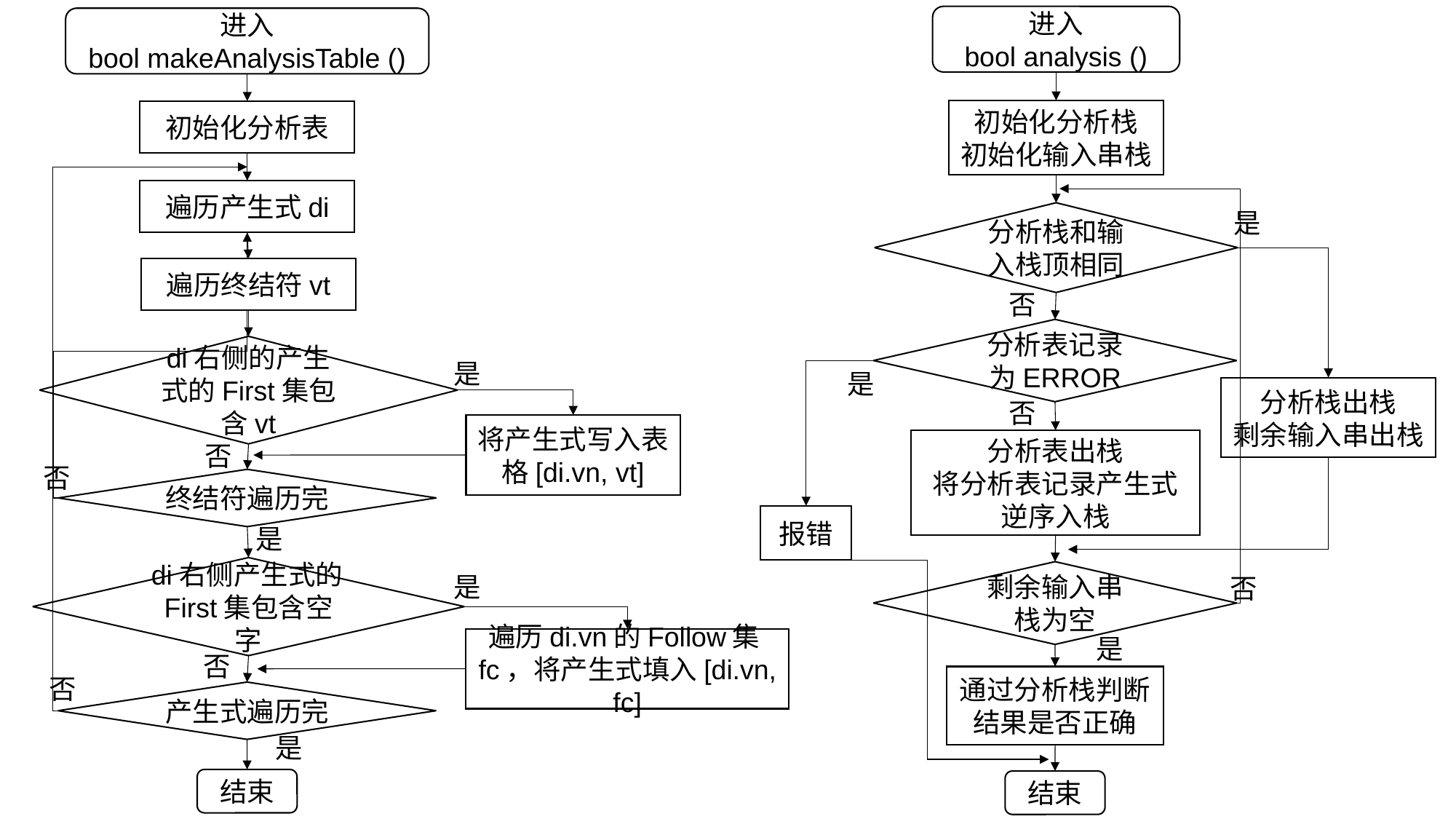

进入
bool analysis ()
进入
bool makeAnalysisTable ()
初始化分析栈
初始化输入串栈
初始化分析表
遍历产生式di
是
分析栈和输入栈顶相同
遍历终结符vt
否
分析表记录为ERROR
di右侧的产生式的First集包含vt
是
是
分析栈出栈
剩余输入串出栈
否
将产生式写入表格[di.vn, vt]
分析表出栈
将分析表记录产生式逆序入栈
否
否
终结符遍历完
报错
是
di右侧产生式的First集包含空字
剩余输入串栈为空
是
否
是
遍历di.vn的Follow集fc，将产生式填入[di.vn, fc]
否
否
通过分析栈判断结果是否正确
产生式遍历完
是
结束
结束